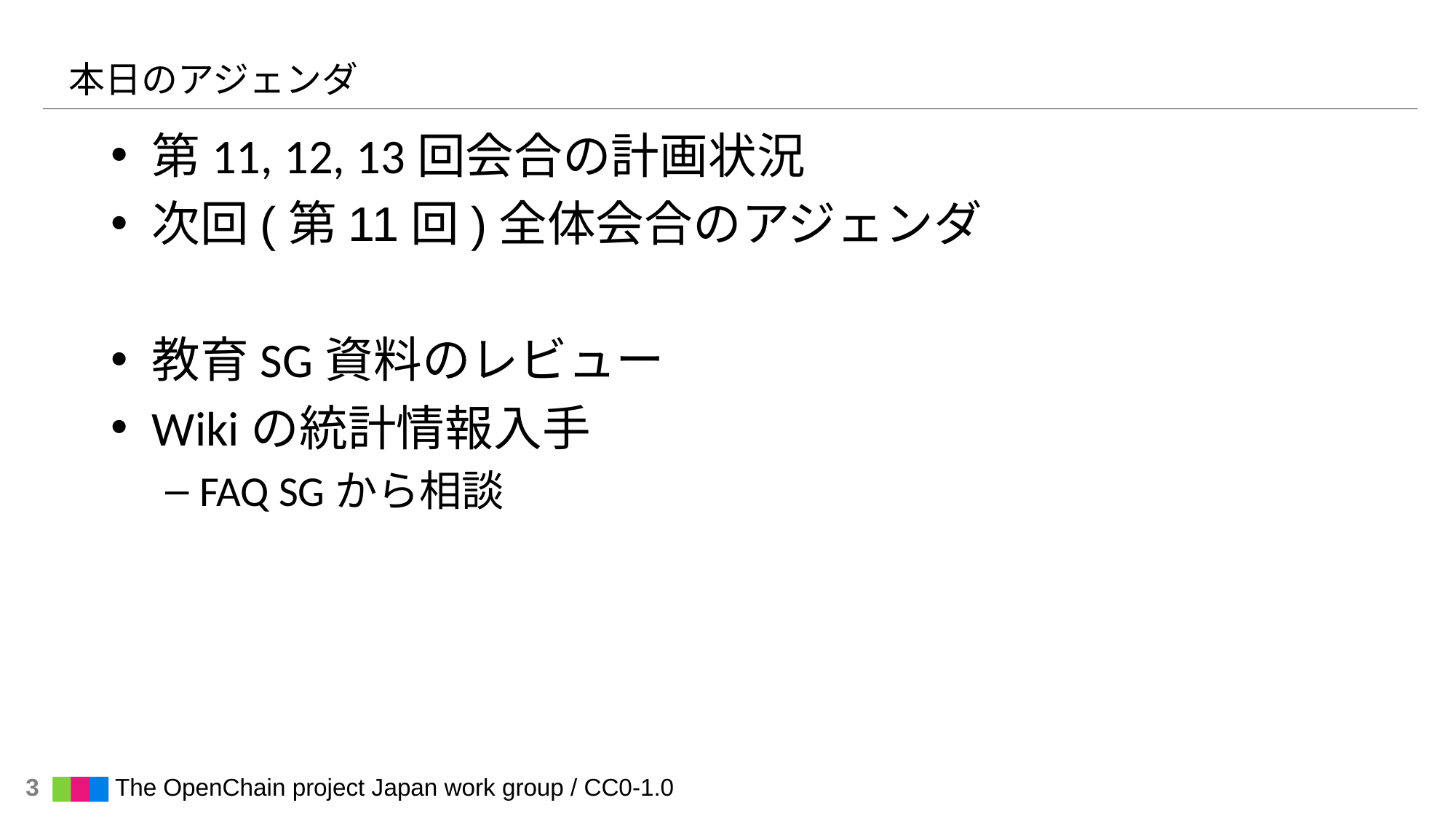

# 本日のアジェンダ
第11, 12, 13回会合の計画状況
次回(第11回)全体会合のアジェンダ

教育SG資料のレビュー
Wikiの統計情報入手
FAQ SGから相談